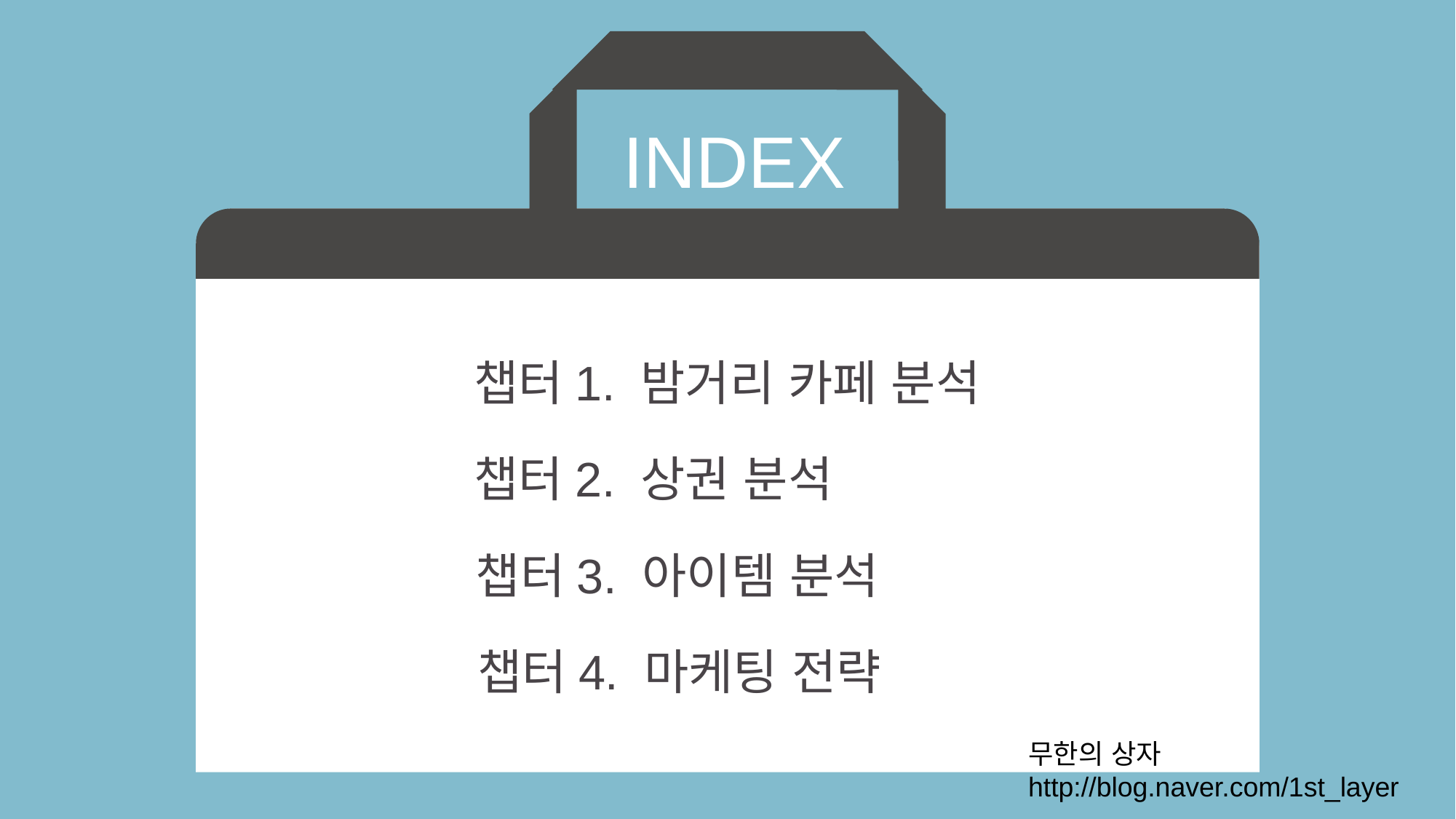

INDEX

챕터1. 밤거리 카페 분석
챕터2. 상권 분석
챕터3. 아이템 분석
챕터4. 마케팅 전략
무한의 상자
http://blog.naver.com/1st_layer